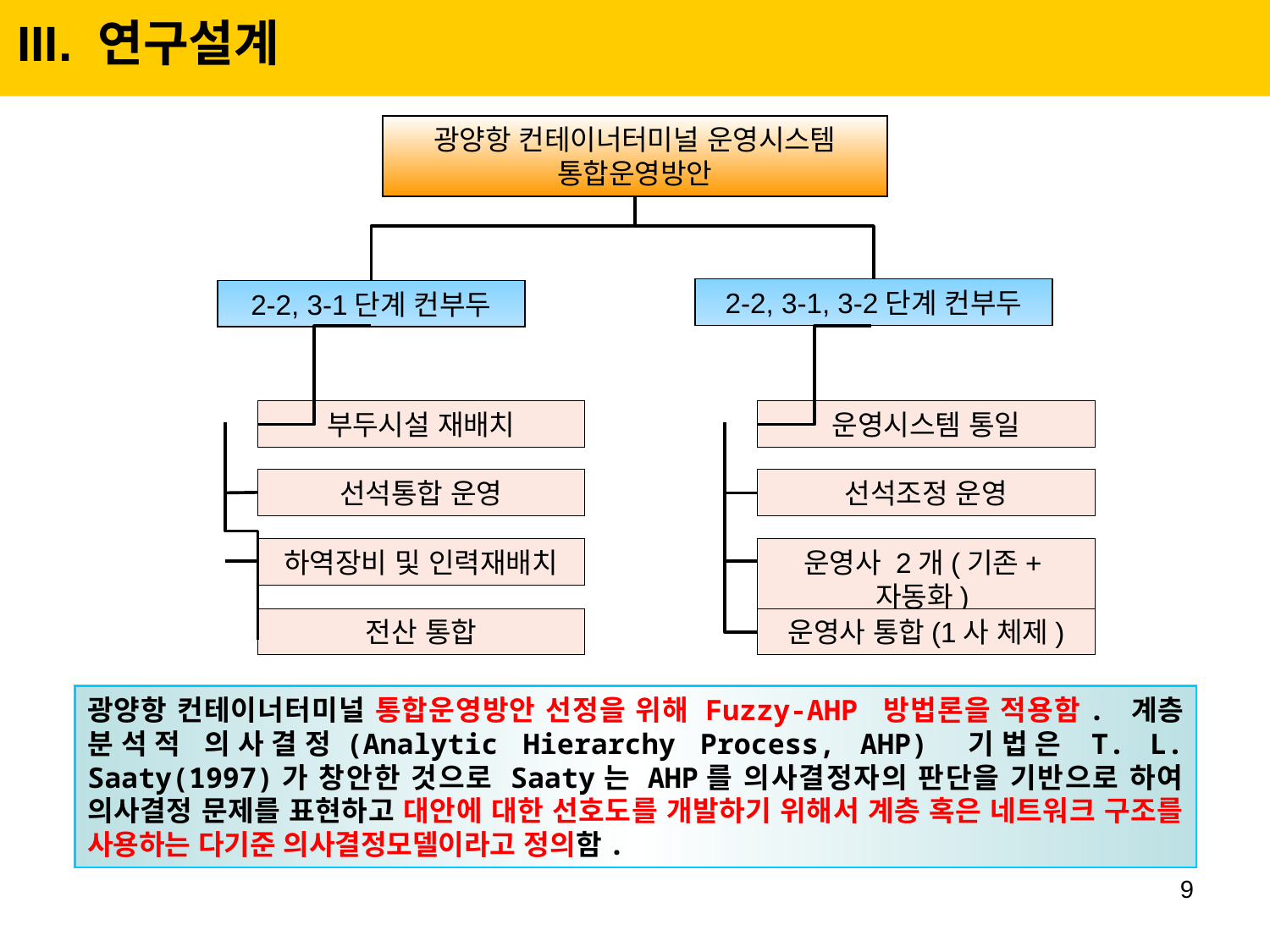

III. 연구설계
광양항 컨테이너터미널 운영시스템 통합운영방안
2-2, 3-1, 3-2단계 컨부두
2-2, 3-1단계 컨부두
부두시설 재배치
운영시스템 통일
선석통합 운영
선석조정 운영
하역장비 및 인력재배치
운영사 2개(기존+자동화)
전산 통합
운영사 통합(1사 체제)
광양항 컨테이너터미널 통합운영방안 선정을 위해 Fuzzy-AHP 방법론을 적용함. 계층 분석적 의사결정(Analytic Hierarchy Process, AHP) 기법은 T. L. Saaty(1997)가 창안한 것으로 Saaty는 AHP를 의사결정자의 판단을 기반으로 하여 의사결정 문제를 표현하고 대안에 대한 선호도를 개발하기 위해서 계층 혹은 네트워크 구조를 사용하는 다기준 의사결정모델이라고 정의함.
9